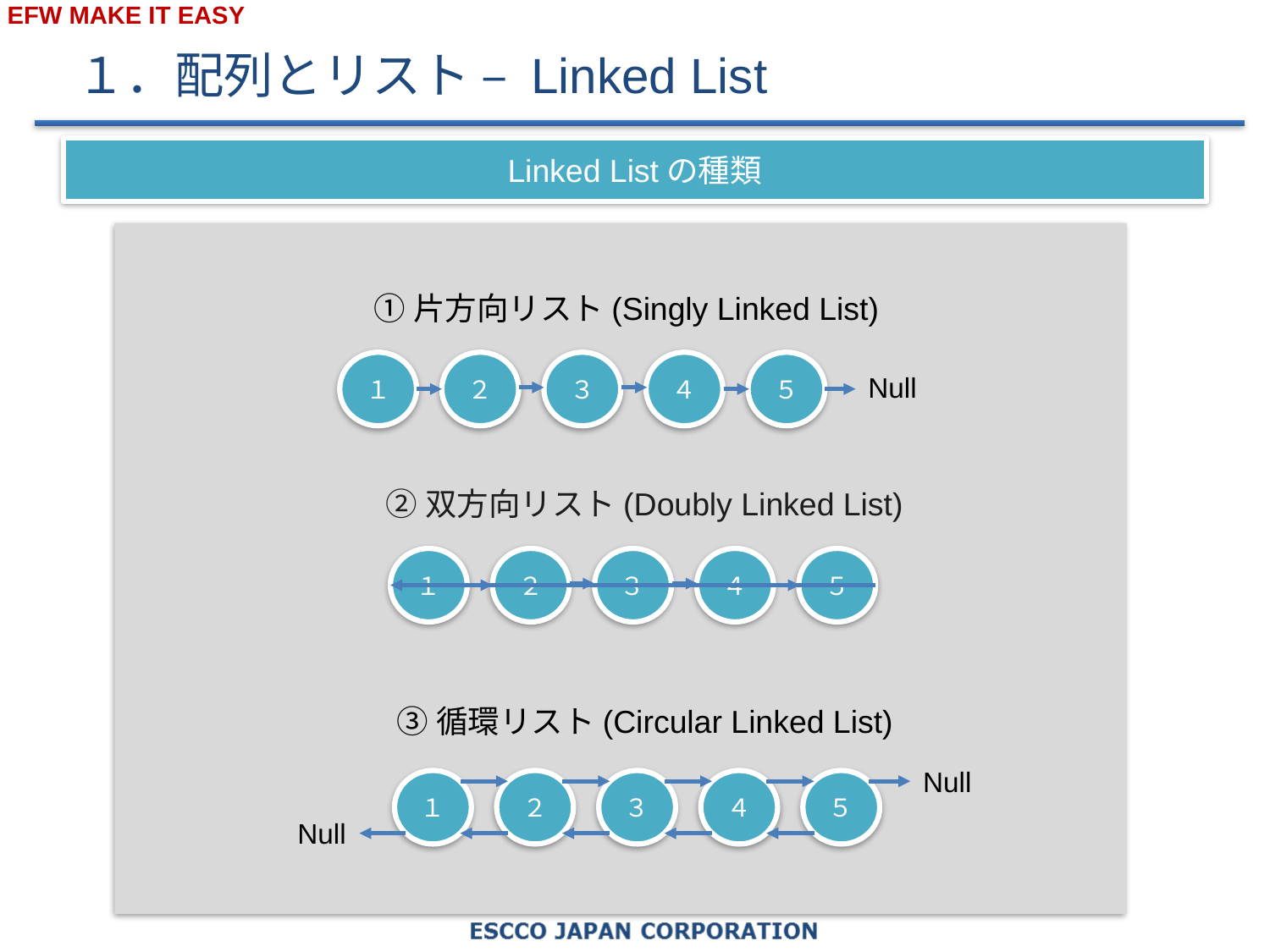

# １．配列とリスト – Linked List
Linked Listの種類

①片方向リスト(Singly Linked List)
５
３
４
２
１
Null
５
３
４
２
１
Null
５
３
４
２
１
Null
②双方向リスト(Doubly Linked List)
③循環リスト(Circular Linked List)